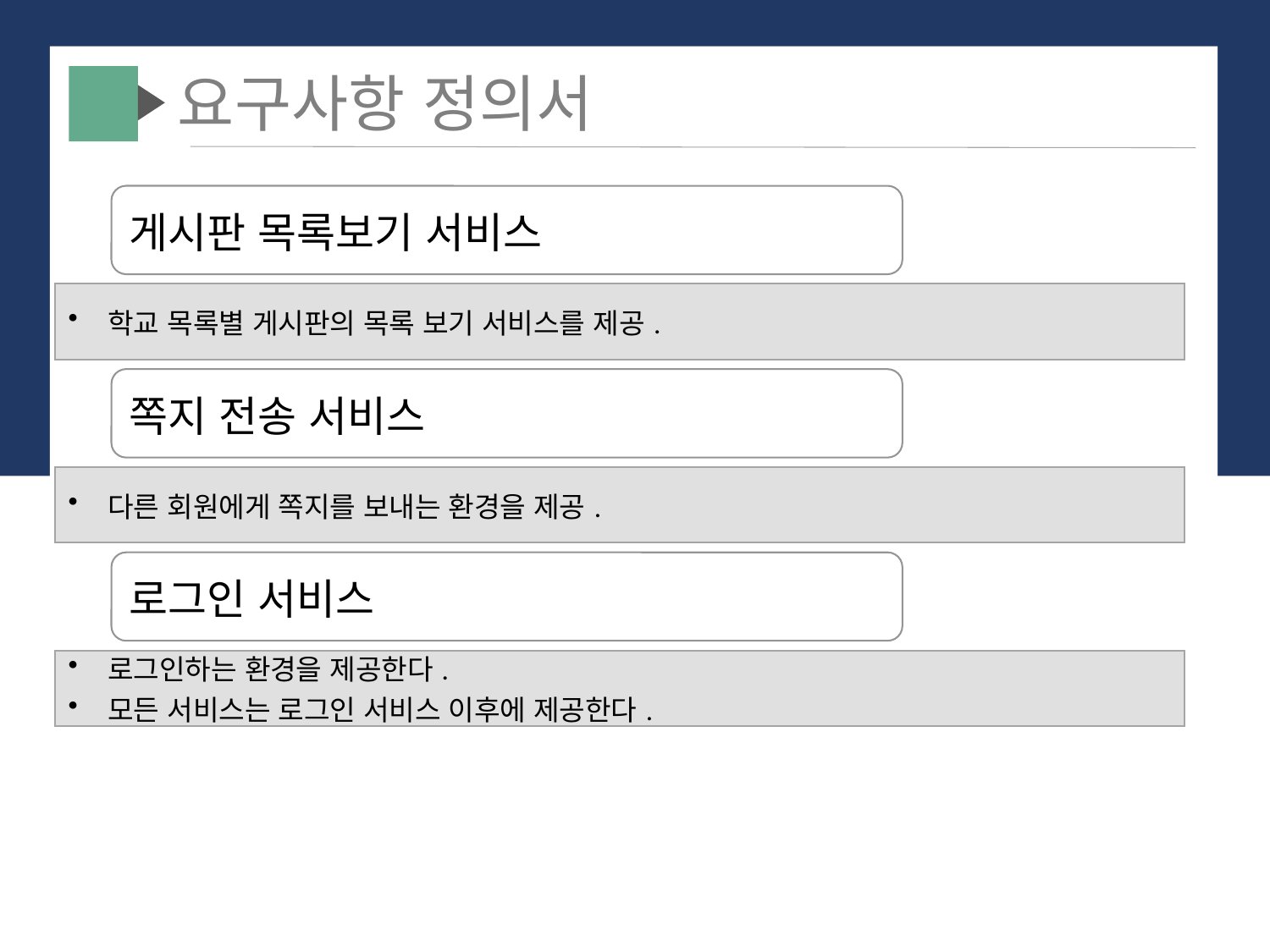

# 요구사항 정의서
학교 목록별 게시판의 목록 보기 서비스를 제공.
쪽지 전송 서비스
다른 회원에게 쪽지를 보내는 환경을 제공.
로그인 서비스
로그인하는 환경을 제공한다.
모든 서비스는 로그인 서비스 이후에 제공한다.
게시판 목록보기 서비스